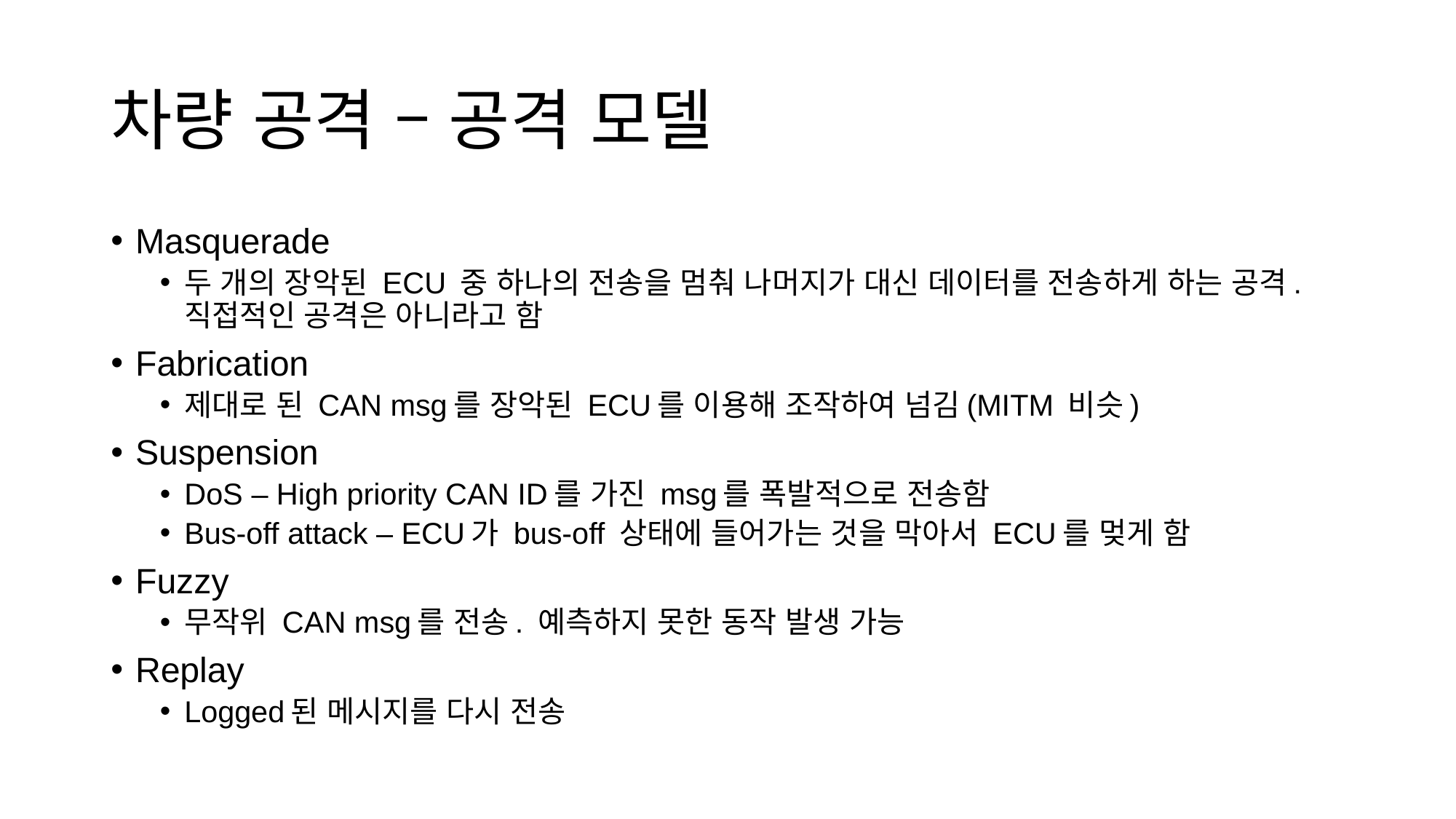

# 차량 공격 – 공격 모델
Masquerade
두 개의 장악된 ECU 중 하나의 전송을 멈춰 나머지가 대신 데이터를 전송하게 하는 공격. 직접적인 공격은 아니라고 함
Fabrication
제대로 된 CAN msg를 장악된 ECU를 이용해 조작하여 넘김(MITM 비슷)
Suspension
DoS – High priority CAN ID를 가진 msg를 폭발적으로 전송함
Bus-off attack – ECU가 bus-off 상태에 들어가는 것을 막아서 ECU를 멎게 함
Fuzzy
무작위 CAN msg를 전송. 예측하지 못한 동작 발생 가능
Replay
Logged된 메시지를 다시 전송